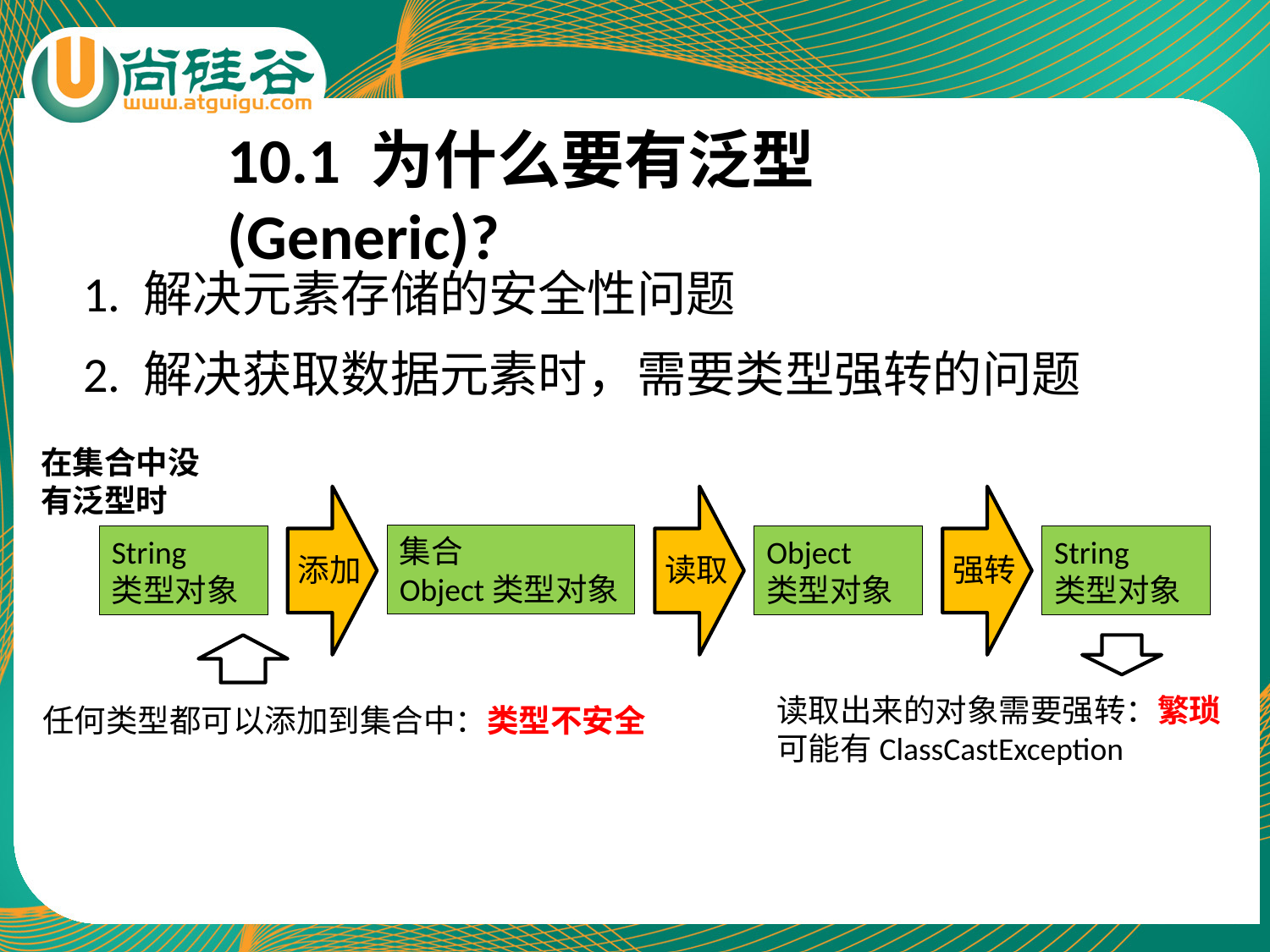

10.1 为什么要有泛型(Generic)?
1. 解决元素存储的安全性问题
2. 解决获取数据元素时，需要类型强转的问题
在集合中没有泛型时

添加

读取

强转
集合
Object类型对象
String
类型对象
Object
类型对象
String
类型对象

任何类型都可以添加到集合中：类型不安全

读取出来的对象需要强转：繁琐
可能有ClassCastException